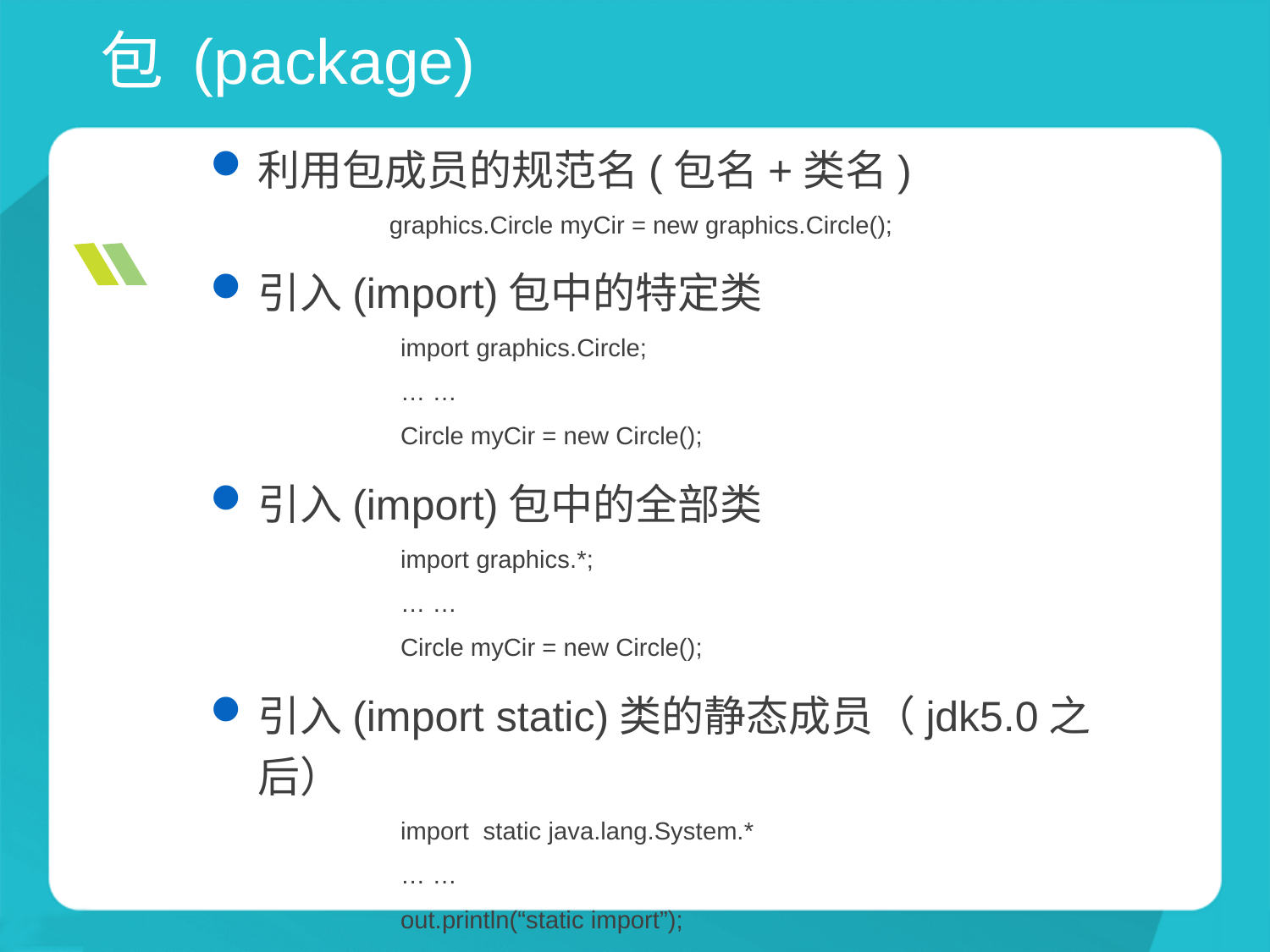

# 包 (package)
利用包成员的规范名(包名+类名)
	      graphics.Circle myCir = new graphics.Circle();
引入(import)包中的特定类
	import graphics.Circle;
	… …
	Circle myCir = new Circle();
引入(import)包中的全部类
	import graphics.*;
	… …
	Circle myCir = new Circle();
引入(import static)类的静态成员（jdk5.0之后）
	import  static java.lang.System.*
	… …
	out.println(“static import”);

48